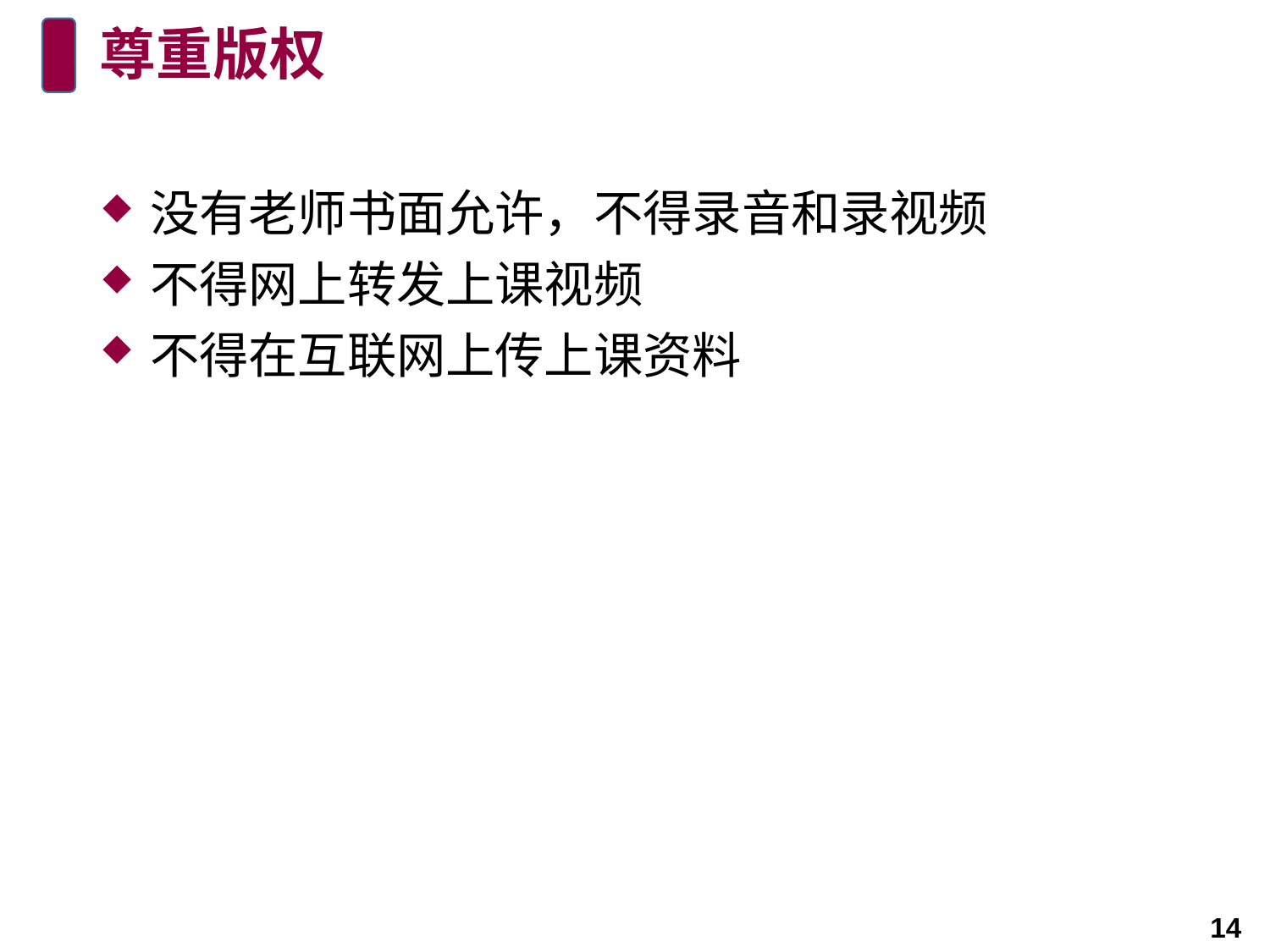

# 尊重版权
没有老师书面允许，不得录音和录视频
不得网上转发上课视频
不得在互联网上传上课资料
14